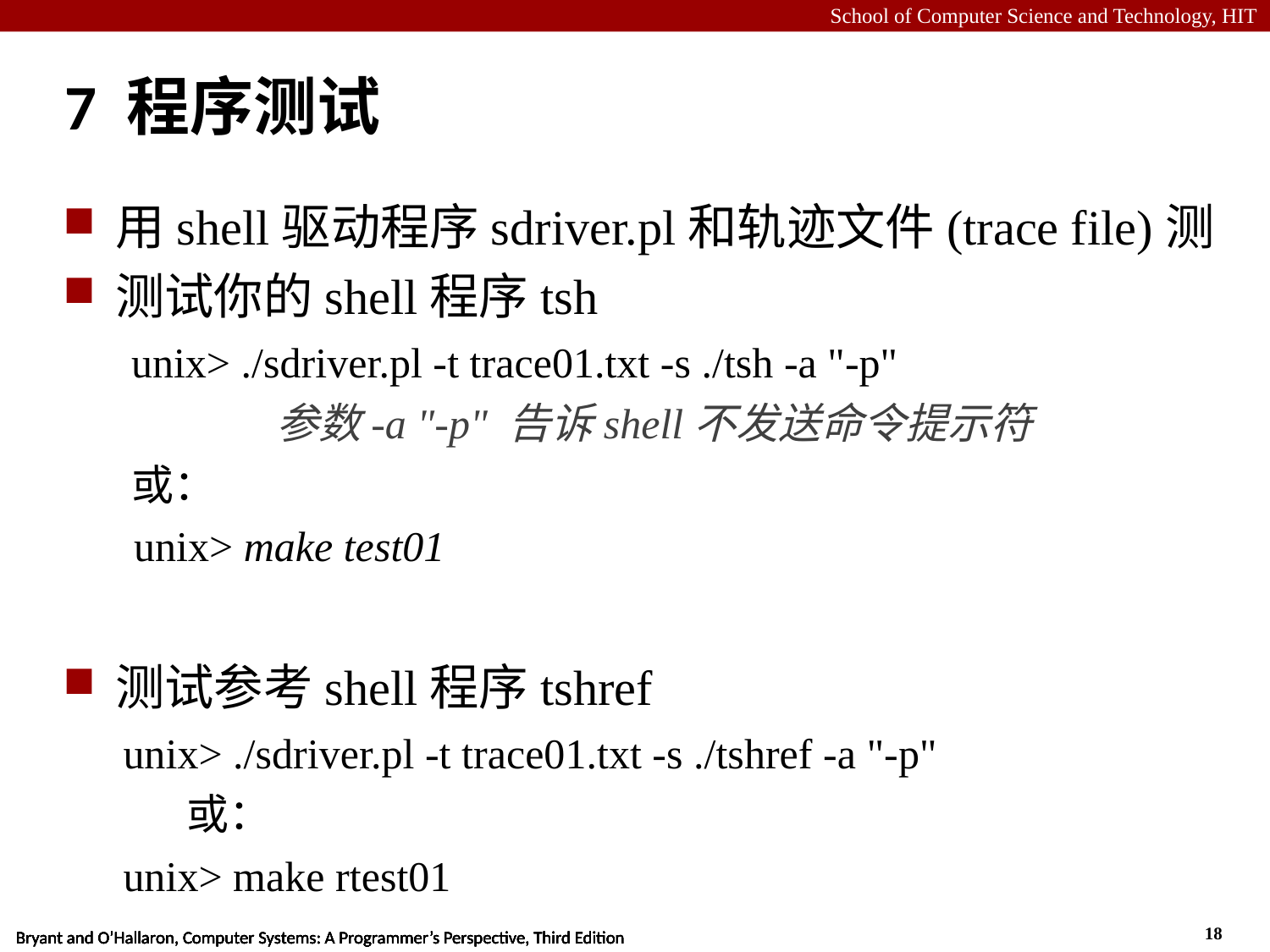

# 7 程序测试
用shell驱动程序sdriver.pl和轨迹文件(trace file)测
测试你的shell程序tsh
unix> ./sdriver.pl -t trace01.txt -s ./tsh -a "-p"
               参数-a "-p" 告诉shell不发送命令提示符
或：
 unix> make test01

测试参考shell程序tshref
unix> ./sdriver.pl -t trace01.txt -s ./tshref -a "-p"
或：
unix> make rtest01